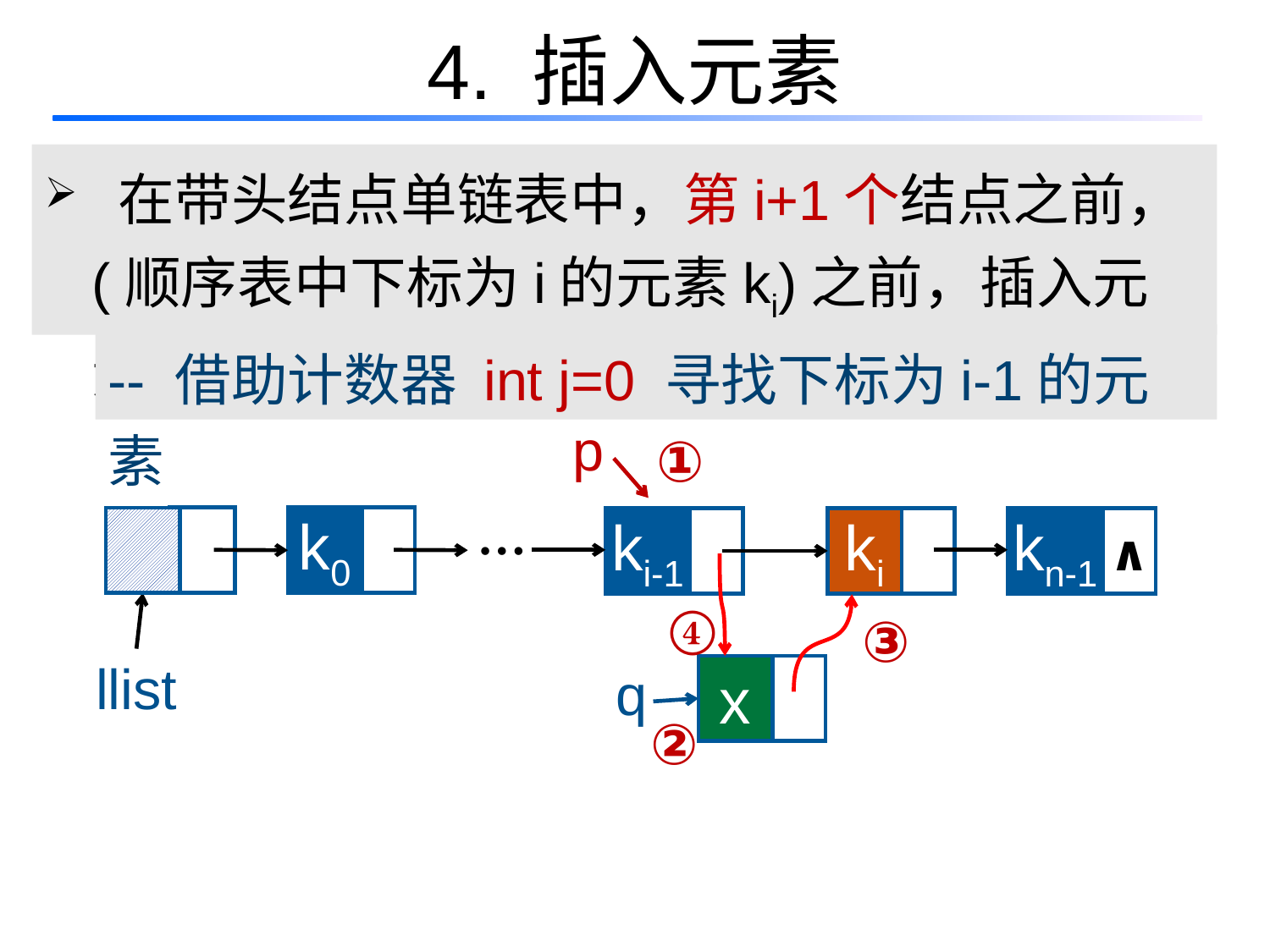

# 4. 插入元素

 在带头结点单链表中，第i+1个结点之前，(顺序表中下标为i的元素ki)之前，插入元素x
-- 借助计数器 int j=0 寻找下标为i-1的元素
①
p
…

k0

ki-1

ki

kn-1
 ∧
④
③
llist
x

q
②